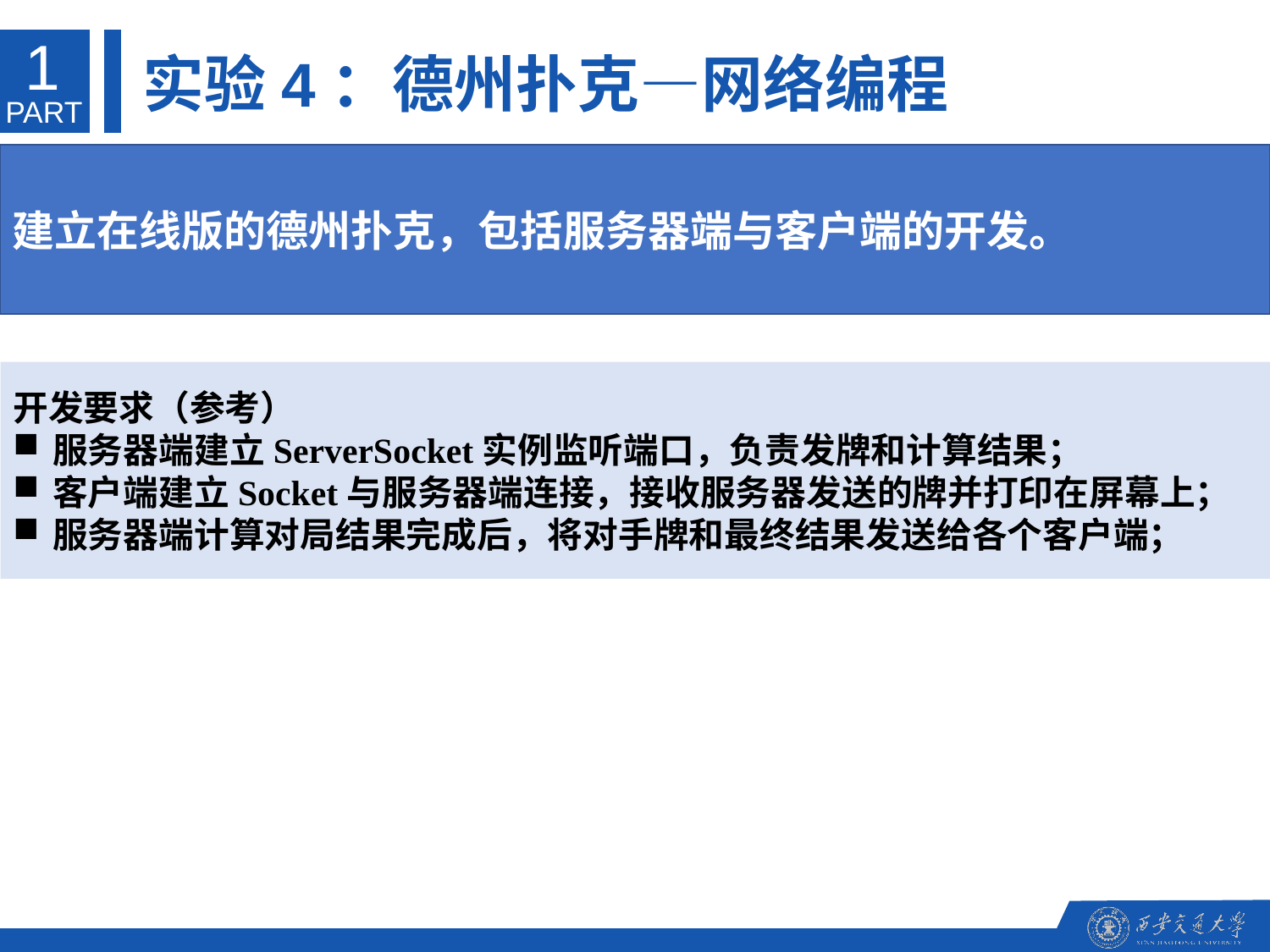

1
实验4：德州扑克—网络编程
PART
建立在线版的德州扑克，包括服务器端与客户端的开发。
开发要求（参考）
服务器端建立ServerSocket实例监听端口，负责发牌和计算结果；
客户端建立Socket与服务器端连接，接收服务器发送的牌并打印在屏幕上；
服务器端计算对局结果完成后，将对手牌和最终结果发送给各个客户端；